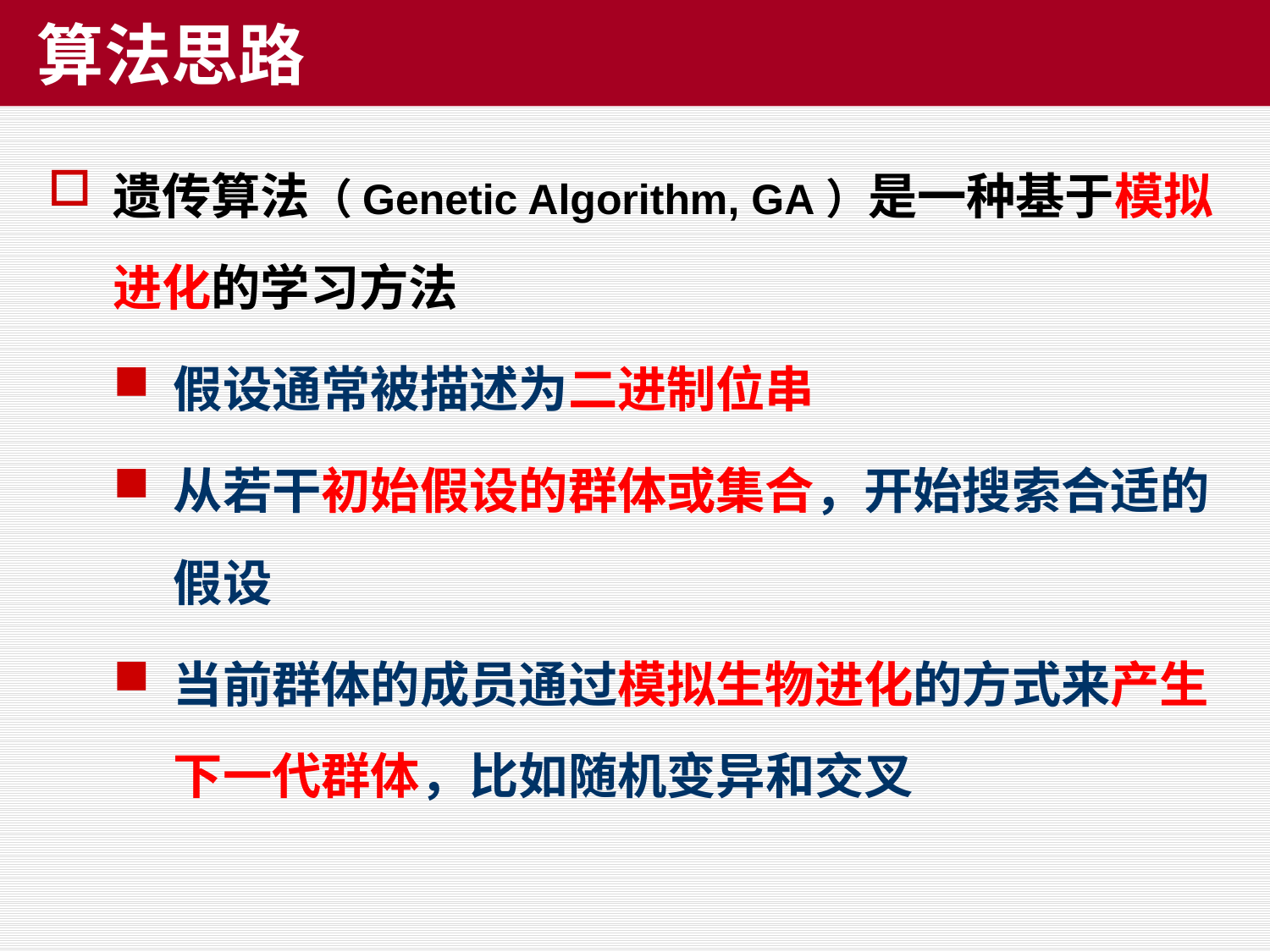

# 算法思路
遗传算法（Genetic Algorithm, GA）是一种基于模拟进化的学习方法
假设通常被描述为二进制位串
从若干初始假设的群体或集合，开始搜索合适的假设
当前群体的成员通过模拟生物进化的方式来产生下一代群体，比如随机变异和交叉